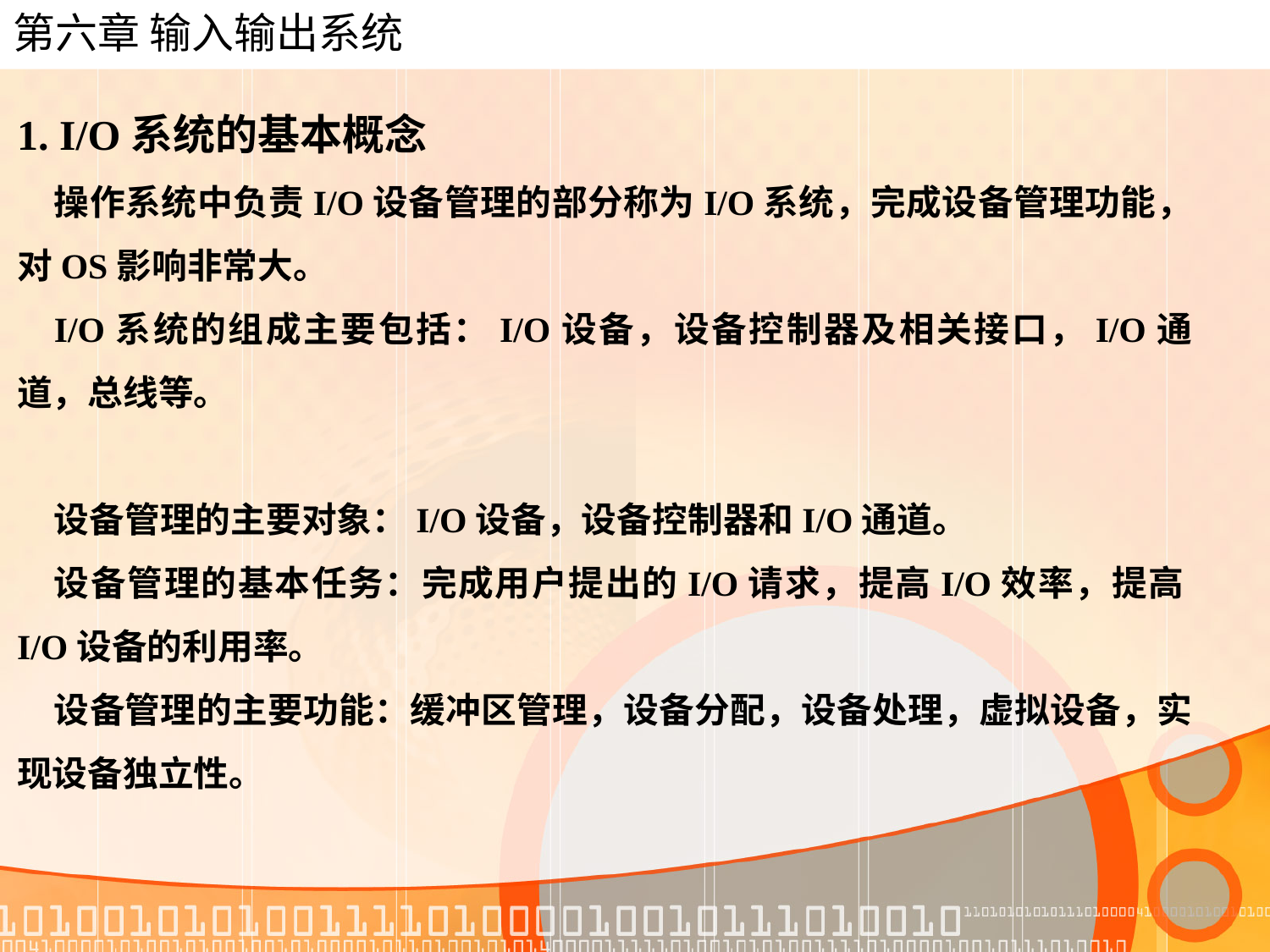

# 第六章 输入输出系统
1. I/O系统的基本概念
操作系统中负责I/O设备管理的部分称为I/O系统，完成设备管理功能，对OS影响非常大。
I/O系统的组成主要包括：I/O设备，设备控制器及相关接口，I/O通道，总线等。

设备管理的主要对象：I/O设备，设备控制器和I/O通道。
设备管理的基本任务：完成用户提出的I/O请求，提高I/O效率，提高I/O设备的利用率。
设备管理的主要功能：缓冲区管理，设备分配，设备处理，虚拟设备，实现设备独立性。